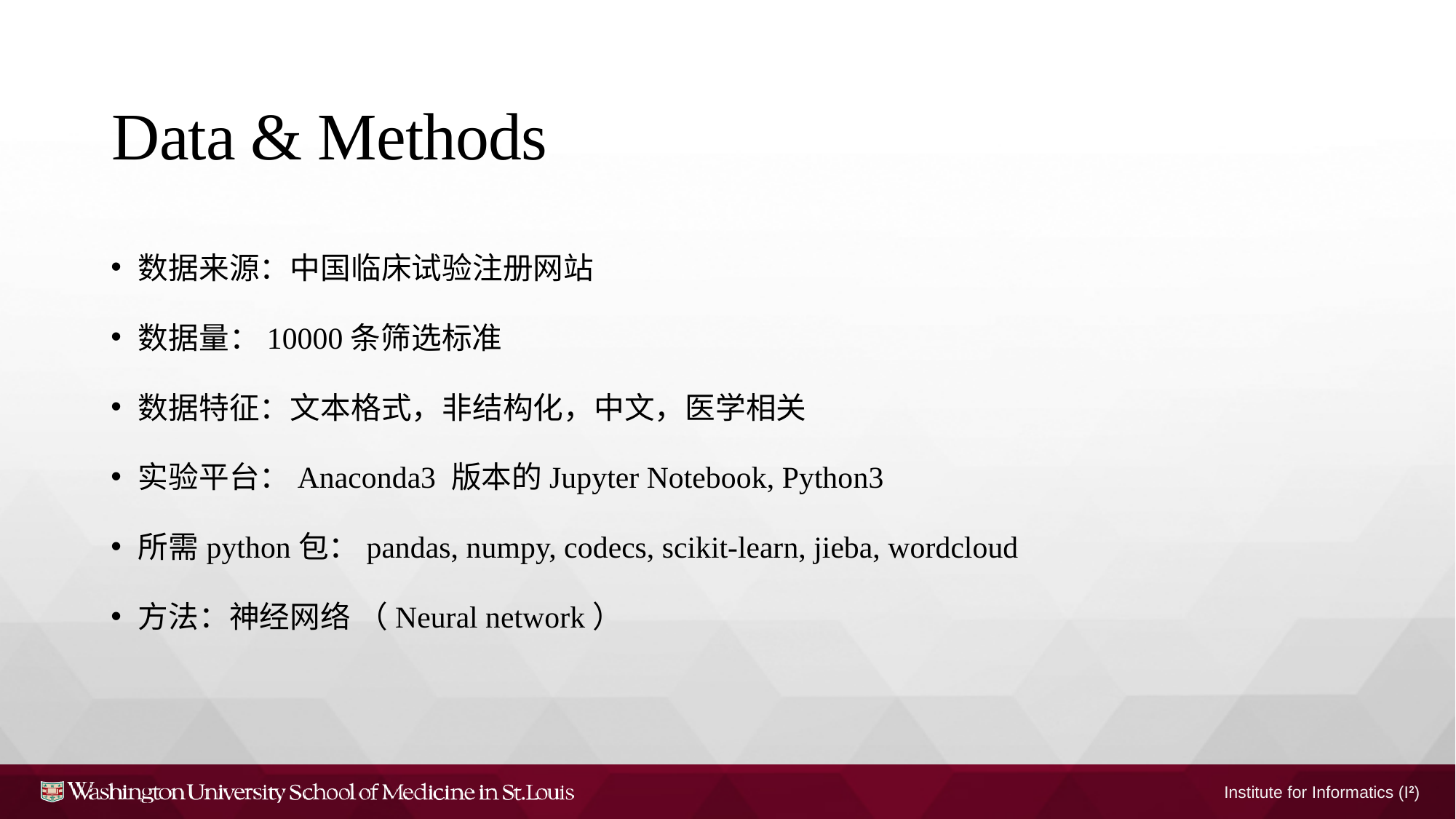

# Data & Methods
数据来源：中国临床试验注册网站
数据量：10000条筛选标准
数据特征：文本格式，非结构化，中文，医学相关
实验平台：Anaconda3 版本的Jupyter Notebook, Python3
所需python包：pandas, numpy, codecs, scikit-learn, jieba, wordcloud
方法：神经网络 （Neural network）